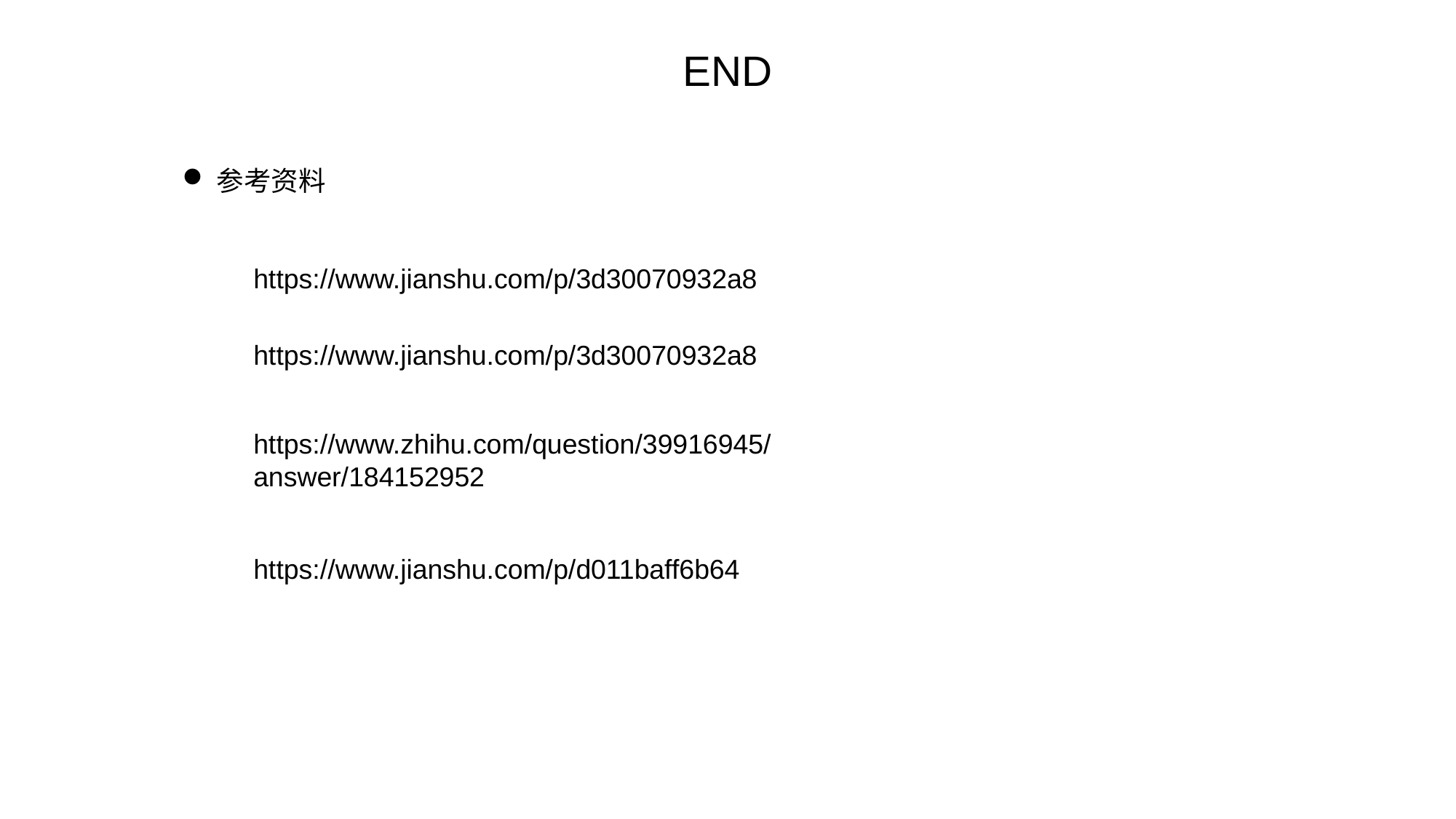

# END
参考资料
https://www.jianshu.com/p/3d30070932a8
https://www.jianshu.com/p/3d30070932a8
https://www.zhihu.com/question/39916945/answer/184152952
https://www.jianshu.com/p/d011baff6b64